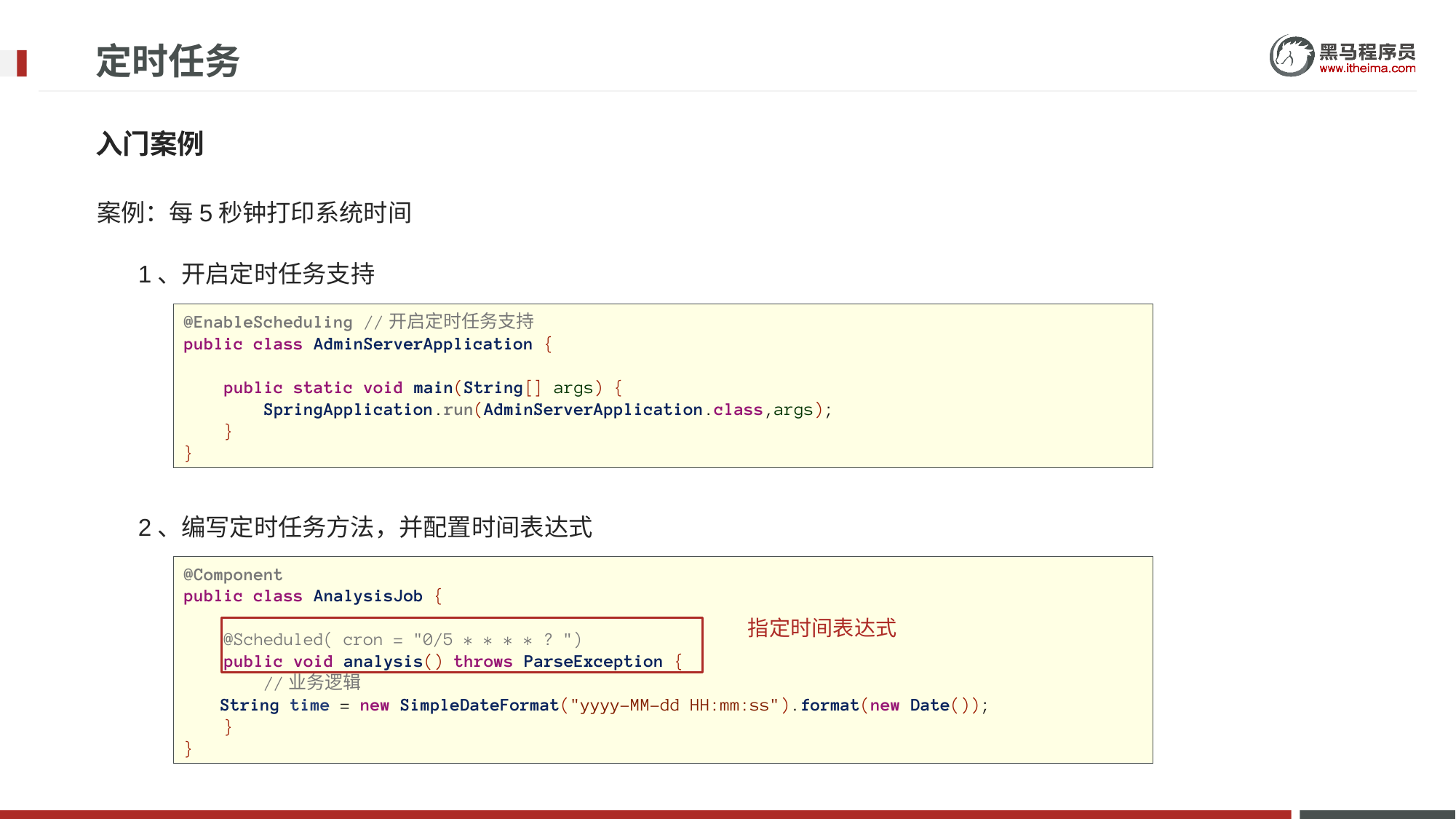

# 定时任务
入门案例
案例：每5秒钟打印系统时间
1、开启定时任务支持
@EnableScheduling //开启定时任务支持
public class AdminServerApplication {
    public static void main(String[] args) {
        SpringApplication.run(AdminServerApplication.class,args);
    }
}
2、编写定时任务方法，并配置时间表达式
@Component
public class AnalysisJob {
    @Scheduled( cron = "0/5 * * * * ? ")
    public void analysis() throws ParseException {
        //业务逻辑
        String time = new SimpleDateFormat("yyyy-MM-dd HH:mm:ss").format(new Date());
    }
}
指定时间表达式